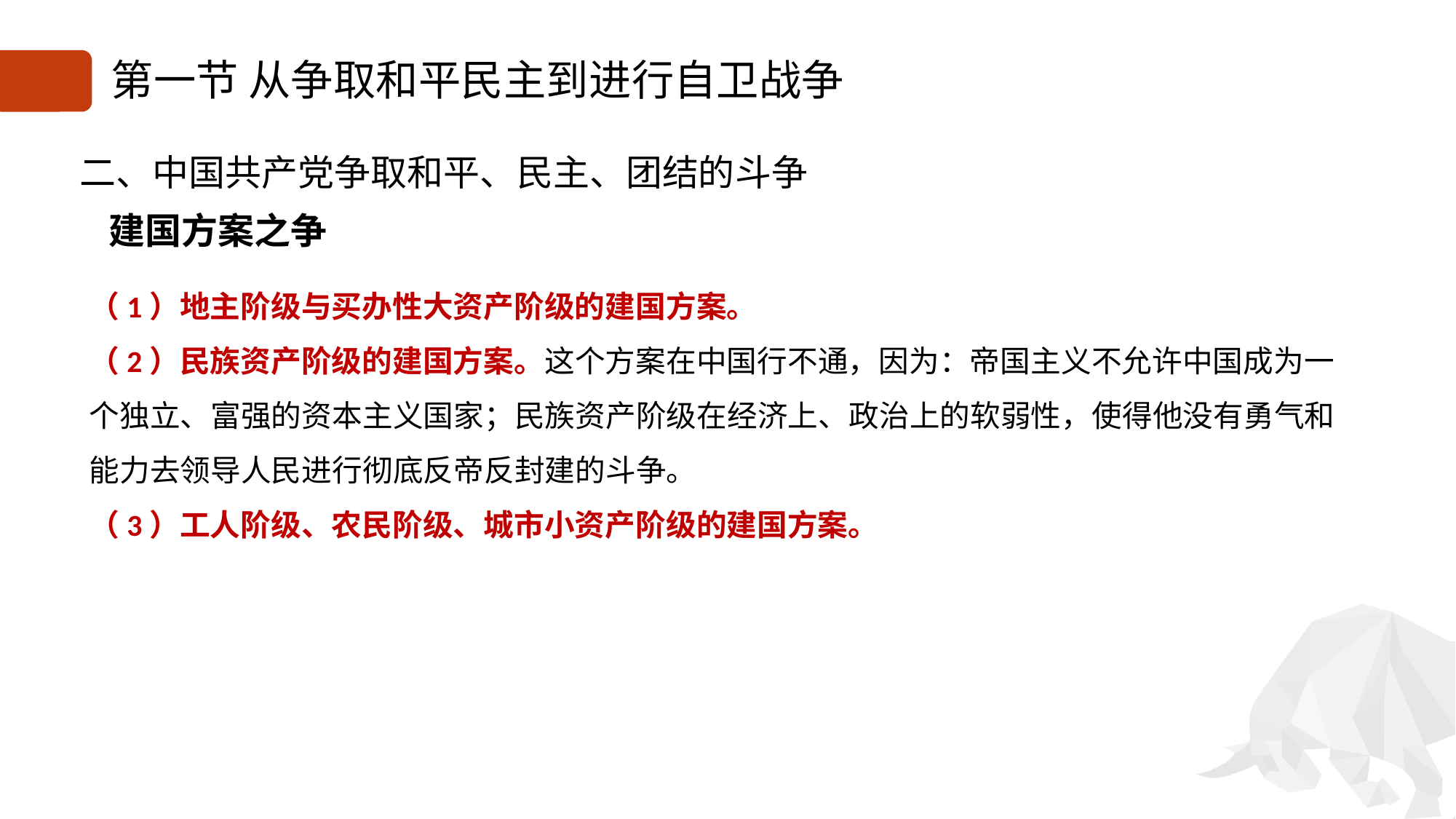

# 第一节 从争取和平民主到进行自卫战争
二、中国共产党争取和平、民主、团结的斗争
建国方案之争
（1）地主阶级与买办性大资产阶级的建国方案。
（2）民族资产阶级的建国方案。这个方案在中国行不通，因为：帝国主义不允许中国成为一个独立、富强的资本主义国家；民族资产阶级在经济上、政治上的软弱性，使得他没有勇气和能力去领导人民进行彻底反帝反封建的斗争。
（3）工人阶级、农民阶级、城市小资产阶级的建国方案。